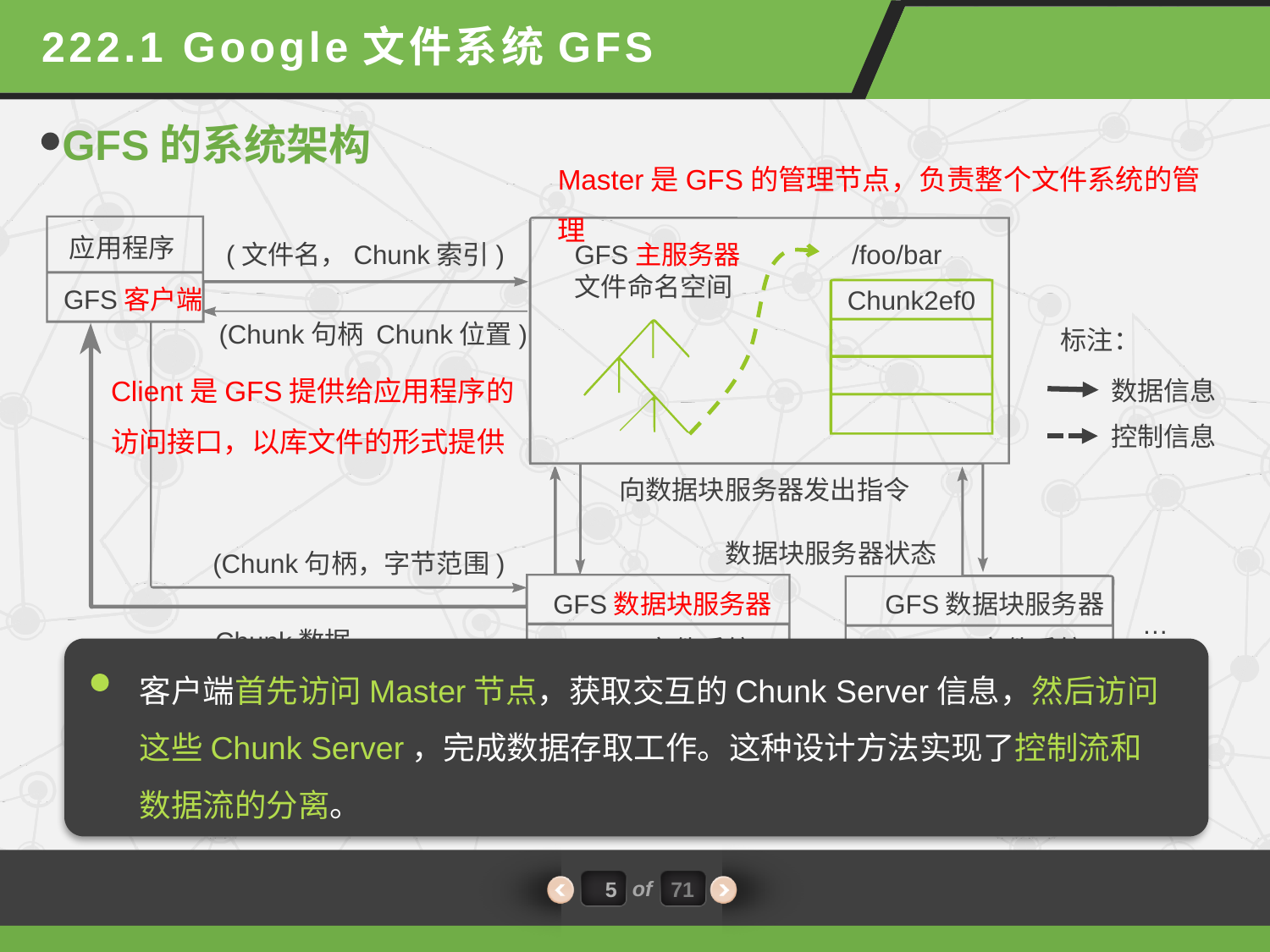

222.1 Google文件系统GFS
GFS的系统架构

Master是GFS的管理节点，负责整个文件系统的管理

应用程序
(文件名，Chunk索引)
GFS主服务器
文件命名空间
/foo/bar

GFS客户端
Chunk2ef0

(Chunk句柄 Chunk位置)
标注：

数据信息
控制信息
向数据块服务器发出指令

数据块服务器状态
(Chunk句柄，字节范围)
GFS数据块服务器
GFS数据块服务器
…
Chunk数据
Linux文件系统
Linux文件系统
…
…
Client是GFS提供给应用程序的访问接口，以库文件的形式提供

客户端首先访问Master节点，获取交互的Chunk Server信息，然后访问这些Chunk Server，完成数据存取工作。这种设计方法实现了控制流和数据流的分离。

Chunk Server负责具体的存储工作
5